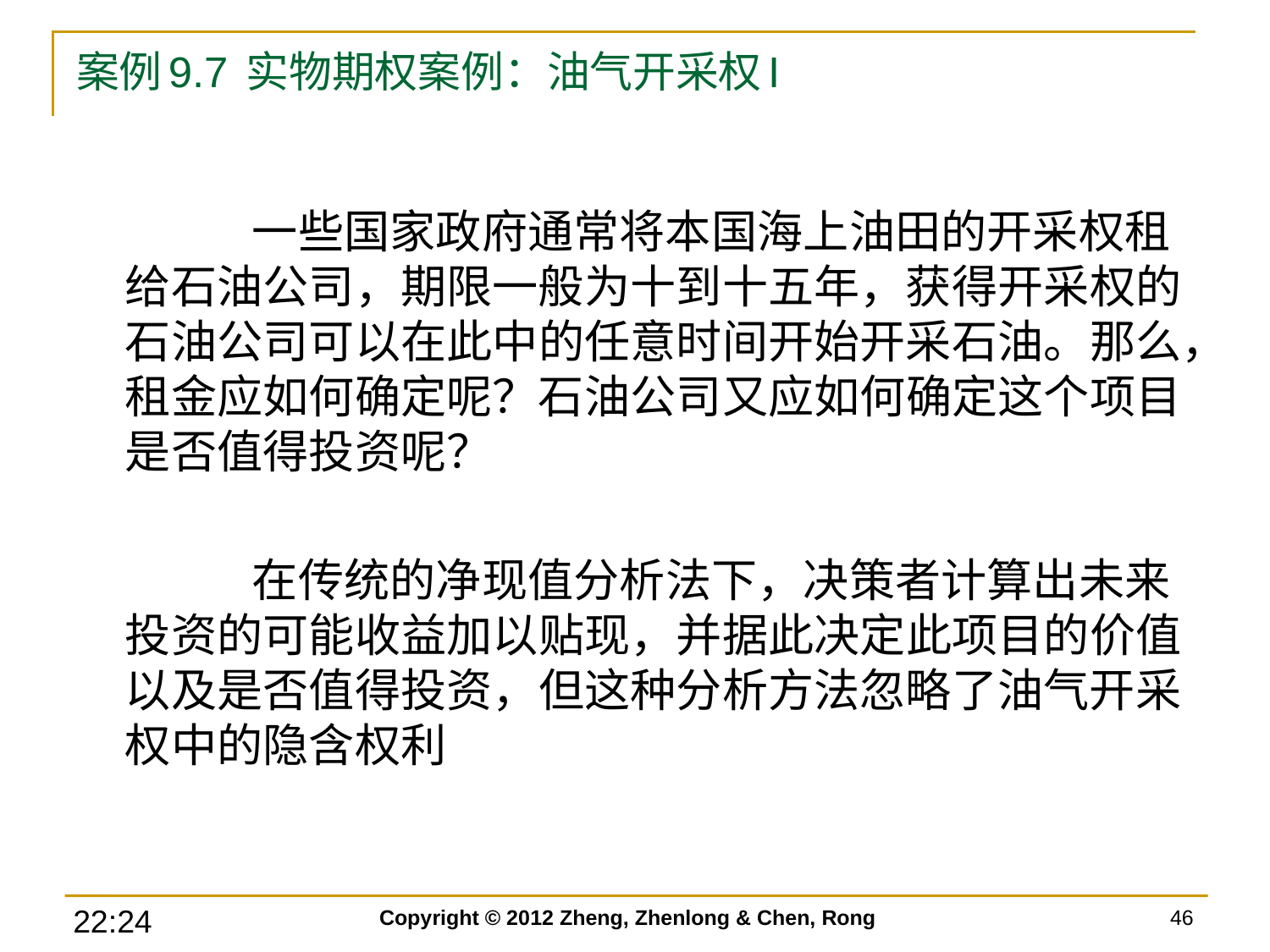

# 案例9.7 实物期权案例：油气开采权I
		一些国家政府通常将本国海上油田的开采权租给石油公司，期限一般为十到十五年，获得开采权的石油公司可以在此中的任意时间开始开采石油。那么，租金应如何确定呢？石油公司又应如何确定这个项目是否值得投资呢？

		在传统的净现值分析法下，决策者计算出未来投资的可能收益加以贴现，并据此决定此项目的价值以及是否值得投资，但这种分析方法忽略了油气开采权中的隐含权利
Copyright © 2012 Zheng, Zhenlong & Chen, Rong
46